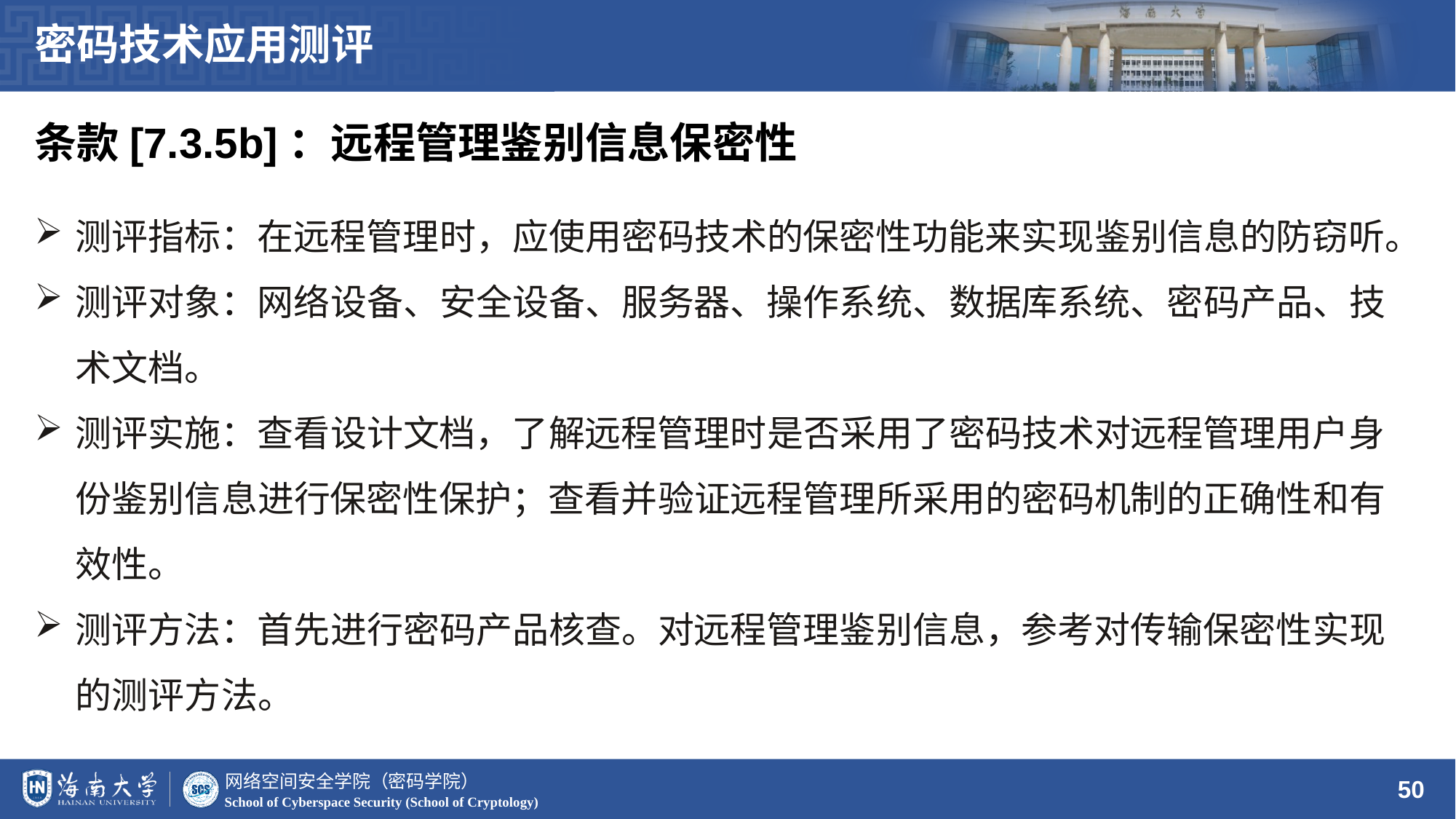

密码技术应用测评
条款[7.3.5b]：远程管理鉴别信息保密性
测评指标：在远程管理时，应使用密码技术的保密性功能来实现鉴别信息的防窃听。
测评对象：网络设备、安全设备、服务器、操作系统、数据库系统、密码产品、技术文档。
测评实施：查看设计文档，了解远程管理时是否采用了密码技术对远程管理用户身份鉴别信息进行保密性保护；查看并验证远程管理所采用的密码机制的正确性和有效性。
测评方法：首先进行密码产品核查。对远程管理鉴别信息，参考对传输保密性实现的测评方法。
50